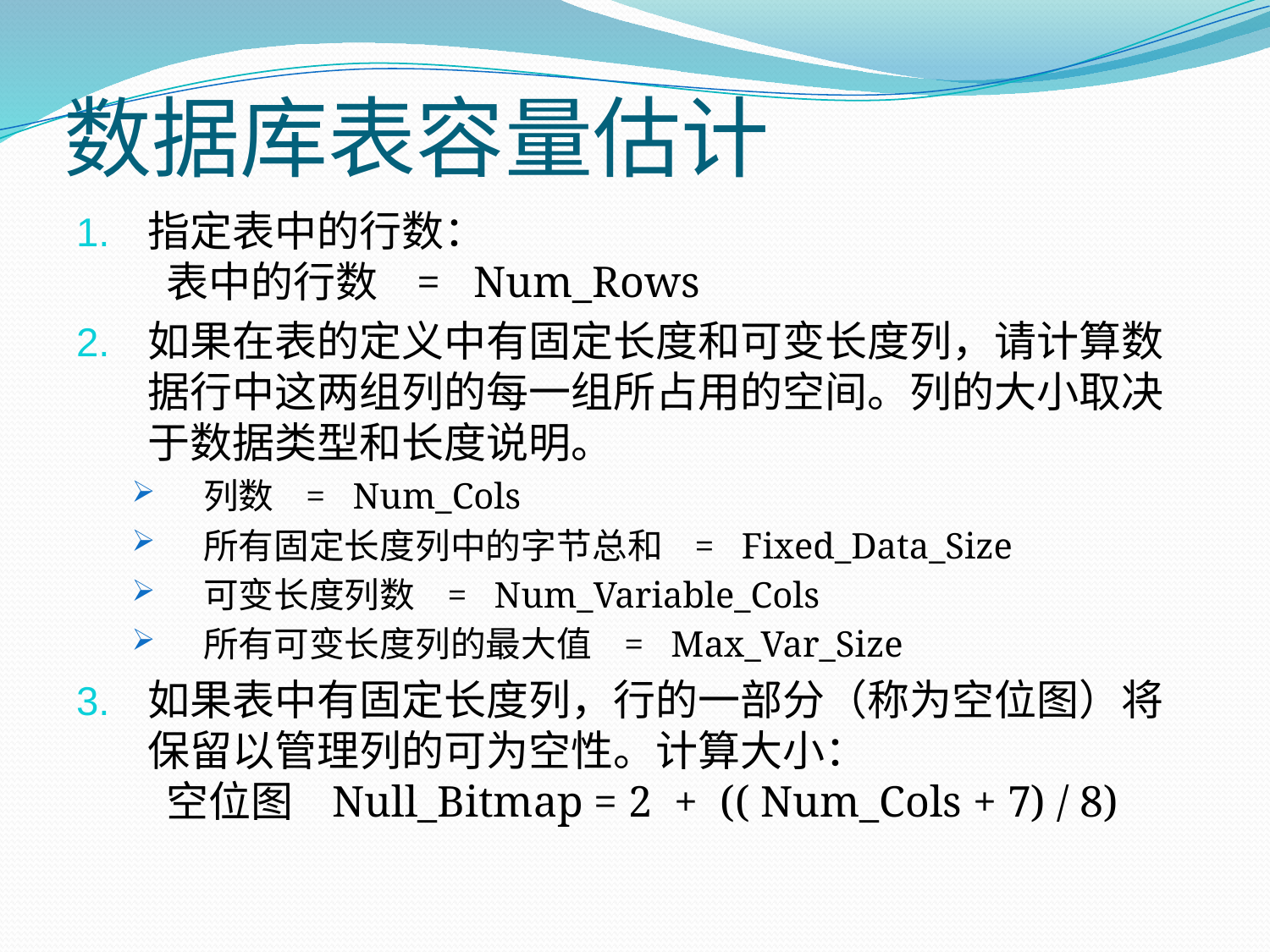

# 数据库表容量估计
指定表中的行数：    
  表中的行数   =   Num_Rows
如果在表的定义中有固定长度和可变长度列，请计算数据行中这两组列的每一组所占用的空间。列的大小取决于数据类型和长度说明。
列数   =   Num_Cols
所有固定长度列中的字节总和   =   Fixed_Data_Size
可变长度列数   =   Num_Variable_Cols
所有可变长度列的最大值   =   Max_Var_Size
如果表中有固定长度列，行的一部分（称为空位图）将保留以管理列的可为空性。计算大小：    
  空位图   Null_Bitmap = 2  +  (( Num_Cols + 7) / 8)